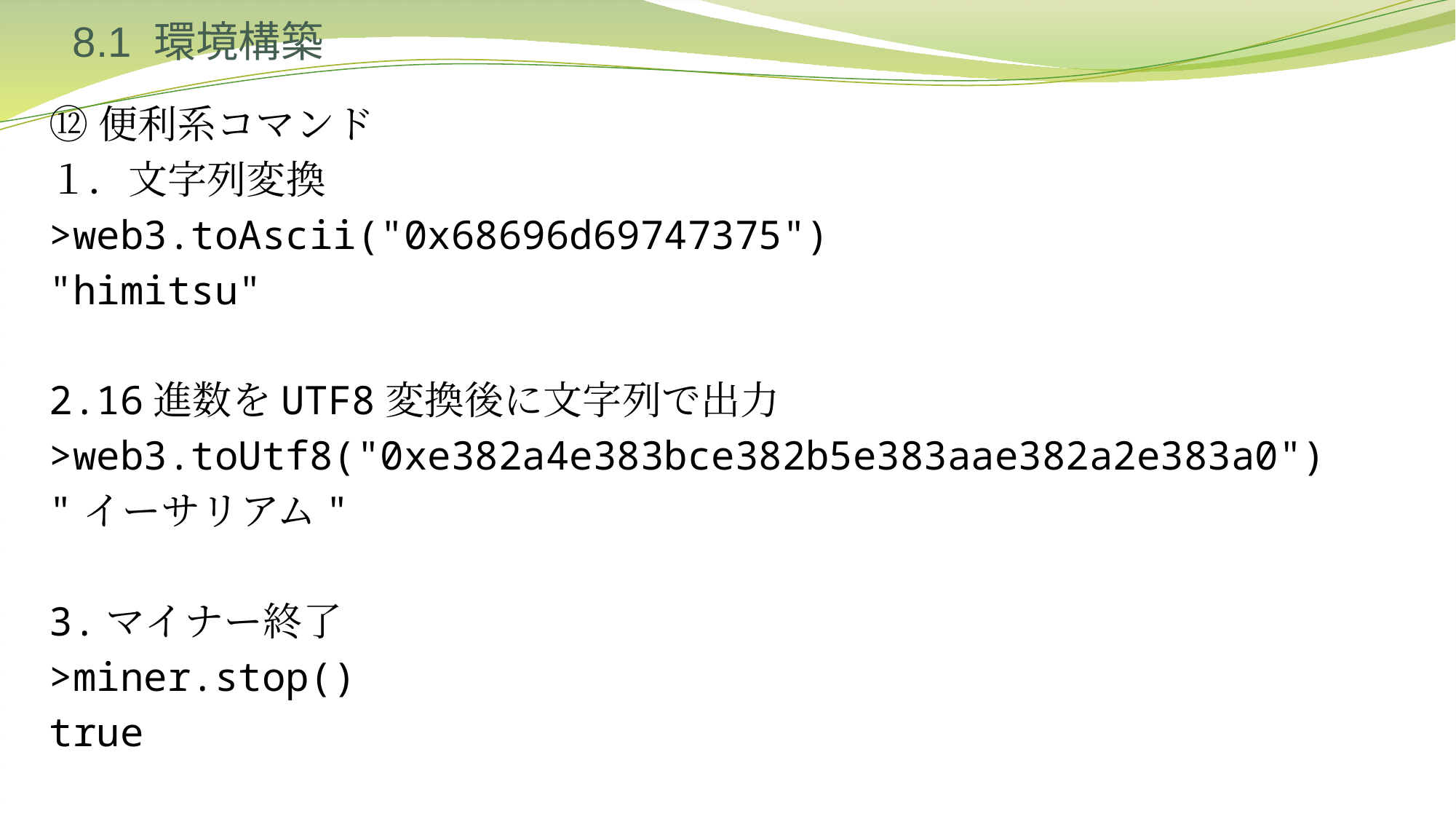

# 8.1 環境構築
⑫便利系コマンド
１．文字列変換
>web3.toAscii("0x68696d69747375")
"himitsu"

2.16進数をUTF8変換後に文字列で出力
>web3.toUtf8("0xe382a4e383bce382b5e383aae382a2e383a0")
"イーサリアム"

3.マイナー終了
>miner.stop()
true